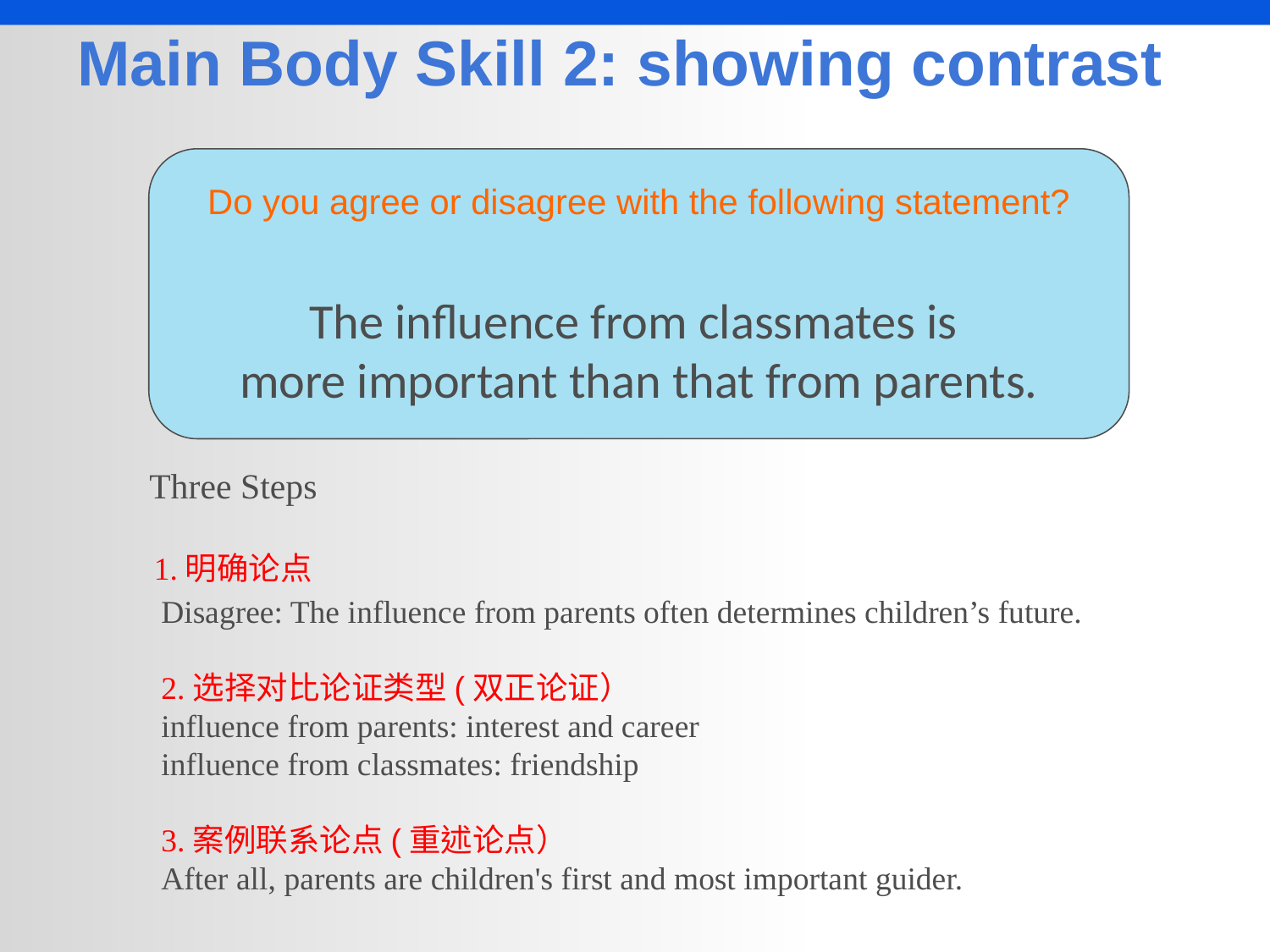

Main Body Skill 2: showing contrast
Do you agree or disagree with the following statement?

The influence from classmates is
more important than that from parents.
Three Steps
1.明确论点
Disagree: The influence from parents often determines children’s future.

2.选择对比论证类型(双正论证）
influence from parents: interest and career
influence from classmates: friendship

3.案例联系论点(重述论点）
After all, parents are children's first and most important guider.